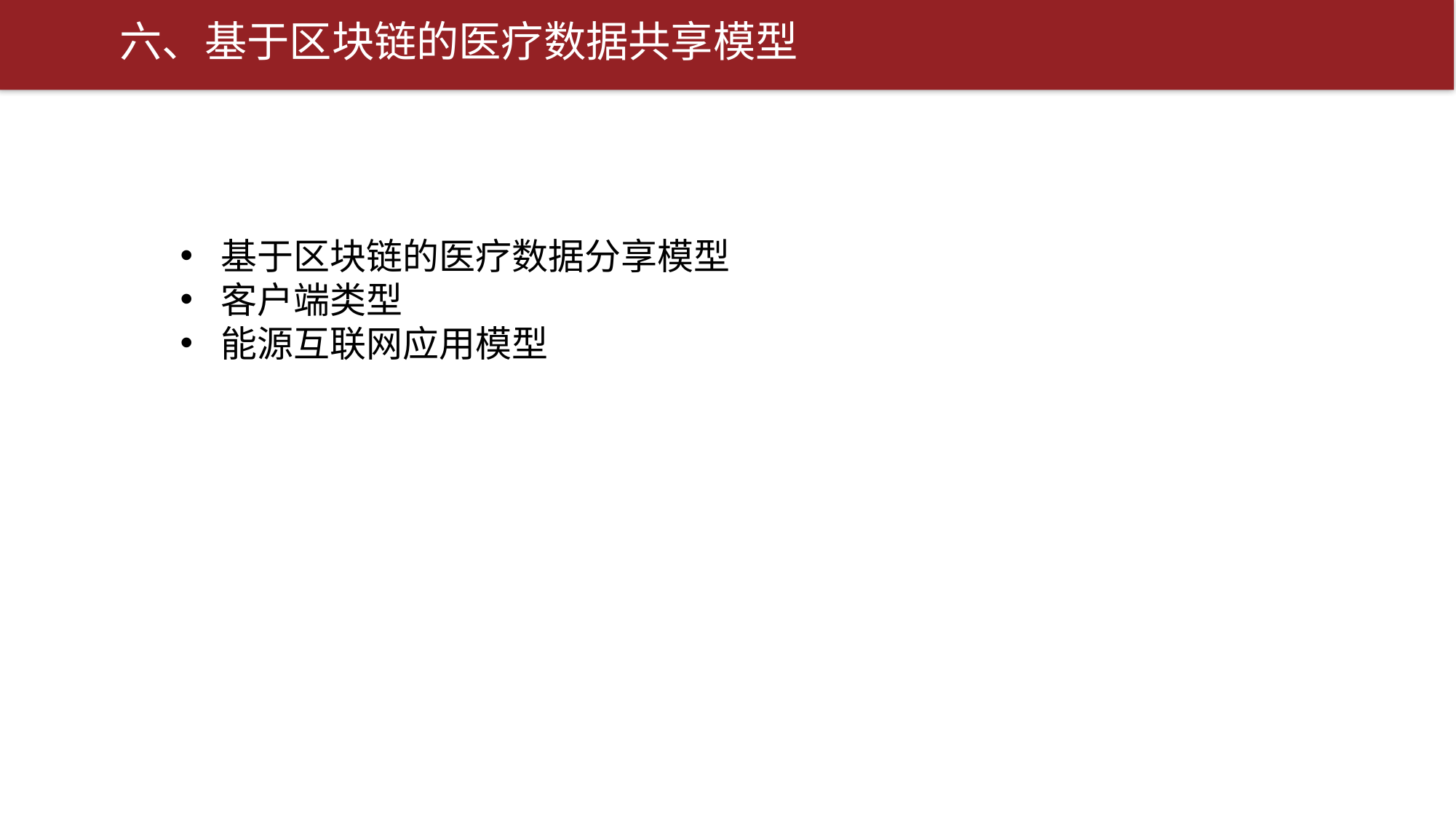

六、基于区块链的医疗数据共享模型
基于区块链的医疗数据分享模型
客户端类型
能源互联网应用模型